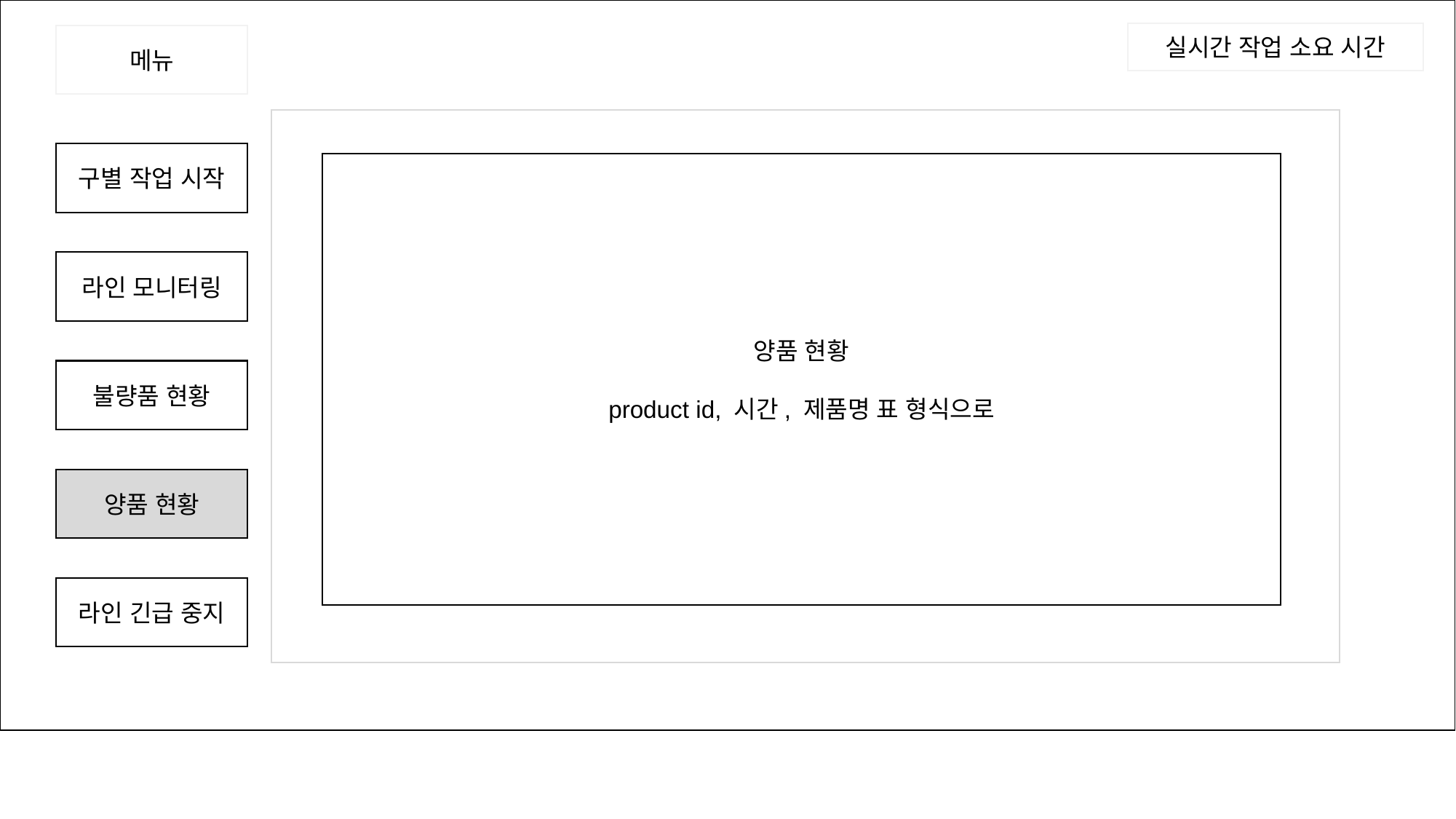

실시간 작업 소요 시간
메뉴

구별 작업 시작
양품 현황

product id, 시간, 제품명 표 형식으로
라인 모니터링
불량품 현황
양품 현황
라인 긴급 중지